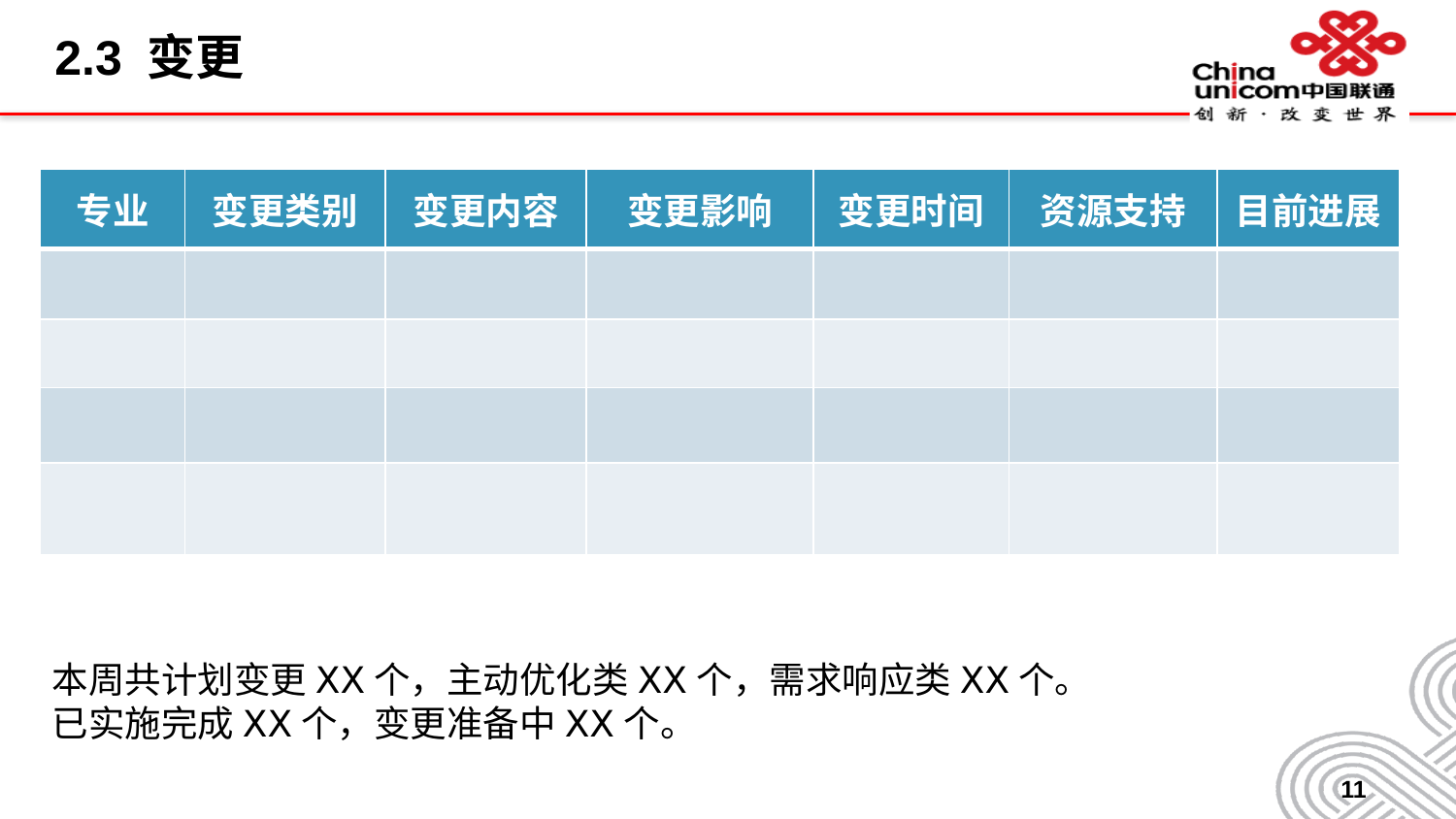

# 2.3 变更
| 专业 | 变更类别 | 变更内容 | 变更影响 | 变更时间 | 资源支持 | 目前进展 |
| --- | --- | --- | --- | --- | --- | --- |
|  |  |  |  |  |  |  |
|  |  |  |  |  |  |  |
|  |  |  |  |  |  |  |
|  |  |  |  |  |  |  |
本周共计划变更XX个，主动优化类XX个，需求响应类XX个。
已实施完成XX个，变更准备中XX个。
11